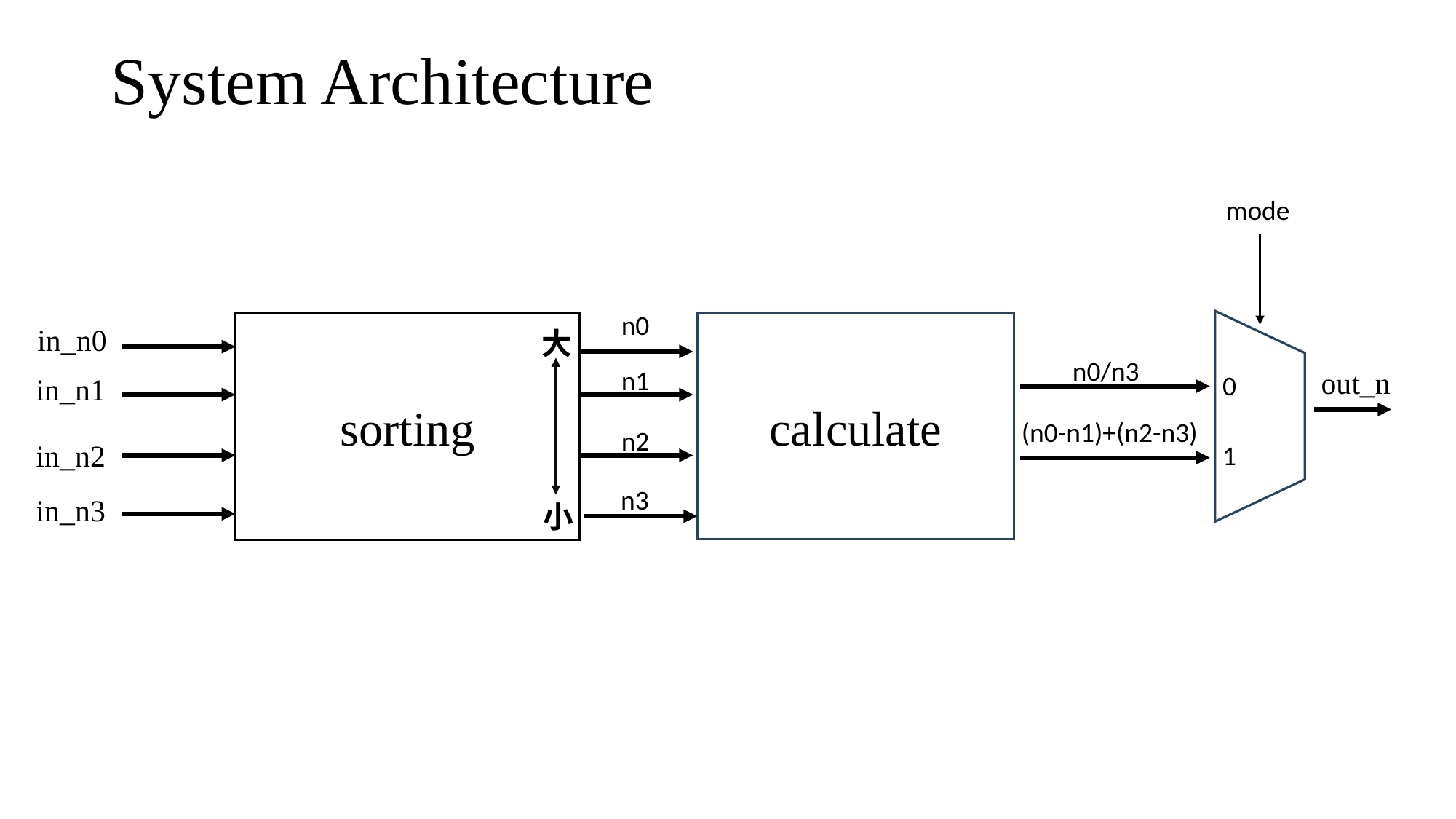

# System Architecture
mode
n0
calculate
sorting
in_n0
大
n0/n3
n1
out_n
0
in_n1

(n0-n1)+(n2-n3)
n2
in_n2
1
n3
in_n3
小